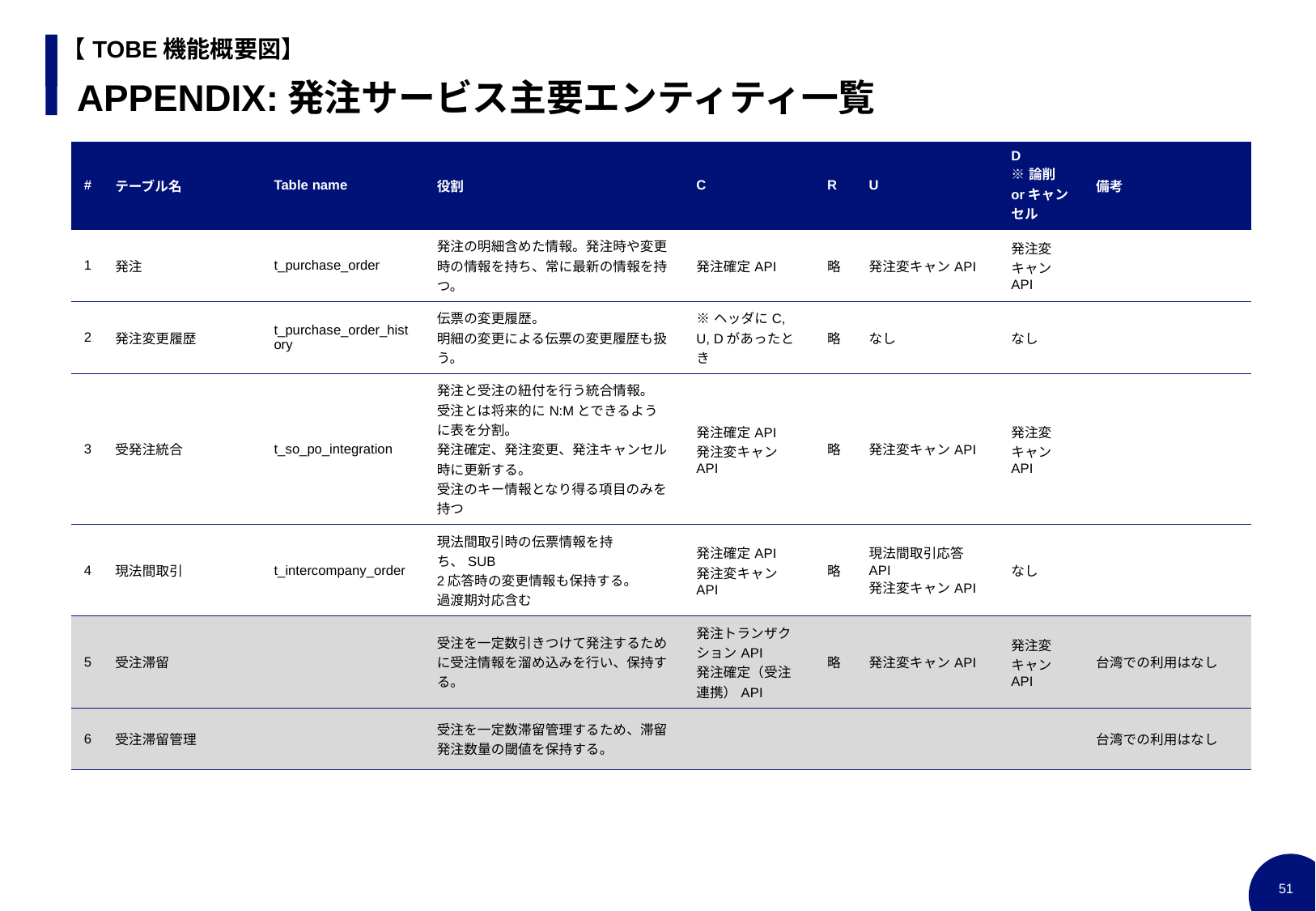

【TOBE機能概要図】
# APPENDIX:発注サービス主要エンティティ一覧
| # | テーブル名 | Table name | 役割 | C | R | U | D ※論削orキャンセル | 備考 |
| --- | --- | --- | --- | --- | --- | --- | --- | --- |
| 1 | 発注 | t\_purchase\_order | 発注の明細含めた情報。発注時や変更時の情報を持ち、常に最新の情報を持つ。 | 発注確定API | 略 | 発注変キャンAPI | 発注変キャンAPI |  |
| 2 | 発注変更履歴 | t\_purchase\_order\_history | 伝票の変更履歴。 明細の変更による伝票の変更履歴も扱う。 | ※ヘッダにC, U, Dがあったとき | 略 | なし | なし |  |
| 3 | 受発注統合 | t\_so\_po\_integration | 発注と受注の紐付を行う統合情報。 受注とは将来的にN:Mとできるように表を分割。 発注確定、発注変更、発注キャンセル時に更新する。 受注のキー情報となり得る項目のみを持つ | 発注確定API 発注変キャンAPI | 略 | 発注変キャンAPI | 発注変キャンAPI |  |
| 4 | 現法間取引 | t\_intercompany\_order | 現法間取引時の伝票情報を持ち、SUB 2応答時の変更情報も保持する。 過渡期対応含む | 発注確定API 発注変キャンAPI | 略 | 現法間取引応答API 発注変キャンAPI | なし |  |
| 5 | 受注滞留 |  | 受注を一定数引きつけて発注するために受注情報を溜め込みを行い、保持する。 | 発注トランザクションAPI 発注確定（受注連携）API | 略 | 発注変キャンAPI | 発注変キャンAPI | 台湾での利用はなし |
| 6 | 受注滞留管理 |  | 受注を一定数滞留管理するため、滞留発注数量の閾値を保持する。 |  |  |  |  | 台湾での利用はなし |